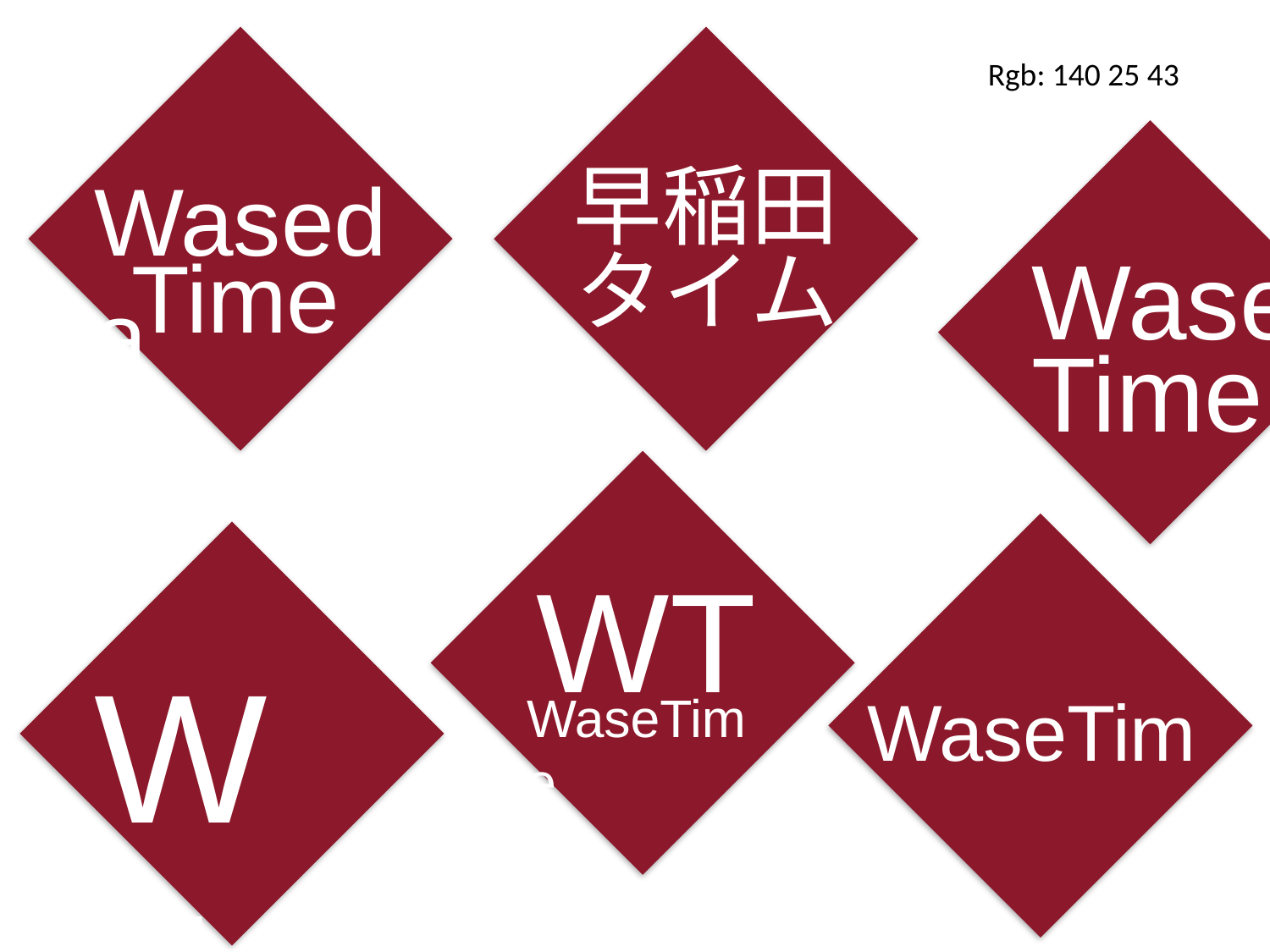

Rgb: 140 25 43

早稲田
Waseda

Wase
Time
タイム
Time

WT

WT
WaseTime
WaseTime